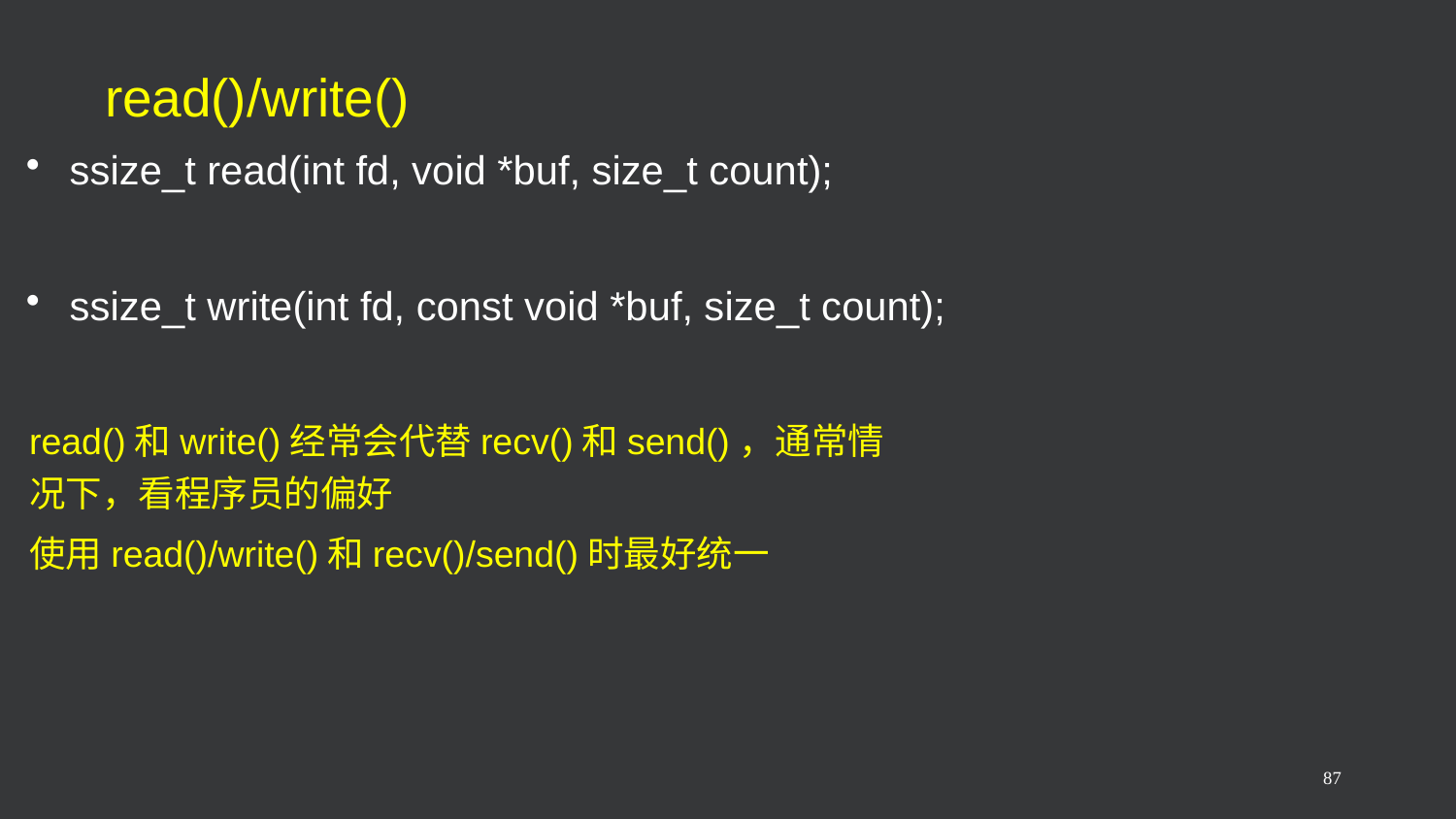

# read()/write()
ssize_t read(int fd, void *buf, size_t count);

ssize_t write(int fd, const void *buf, size_t count);
read()和write()经常会代替recv()和send()，通常情况下，看程序员的偏好
使用read()/write()和recv()/send()时最好统一
87